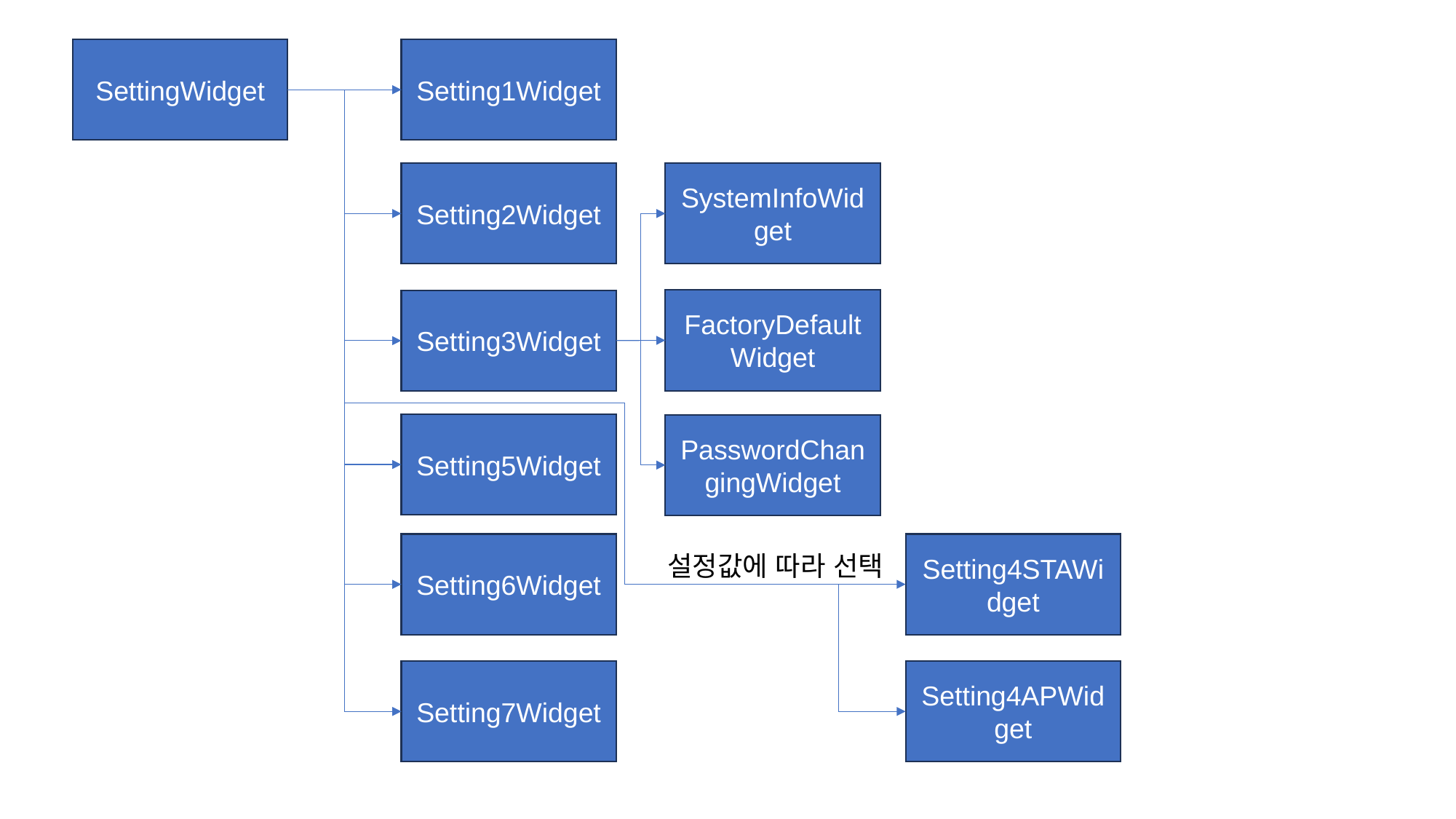

SettingWidget
Setting1Widget
Setting2Widget
SystemInfoWidget
FactoryDefaultWidget
Setting3Widget
Setting5Widget
PasswordChangingWidget
Setting6Widget
Setting4STAWidget
설정값에 따라 선택
Setting7Widget
Setting4APWidget